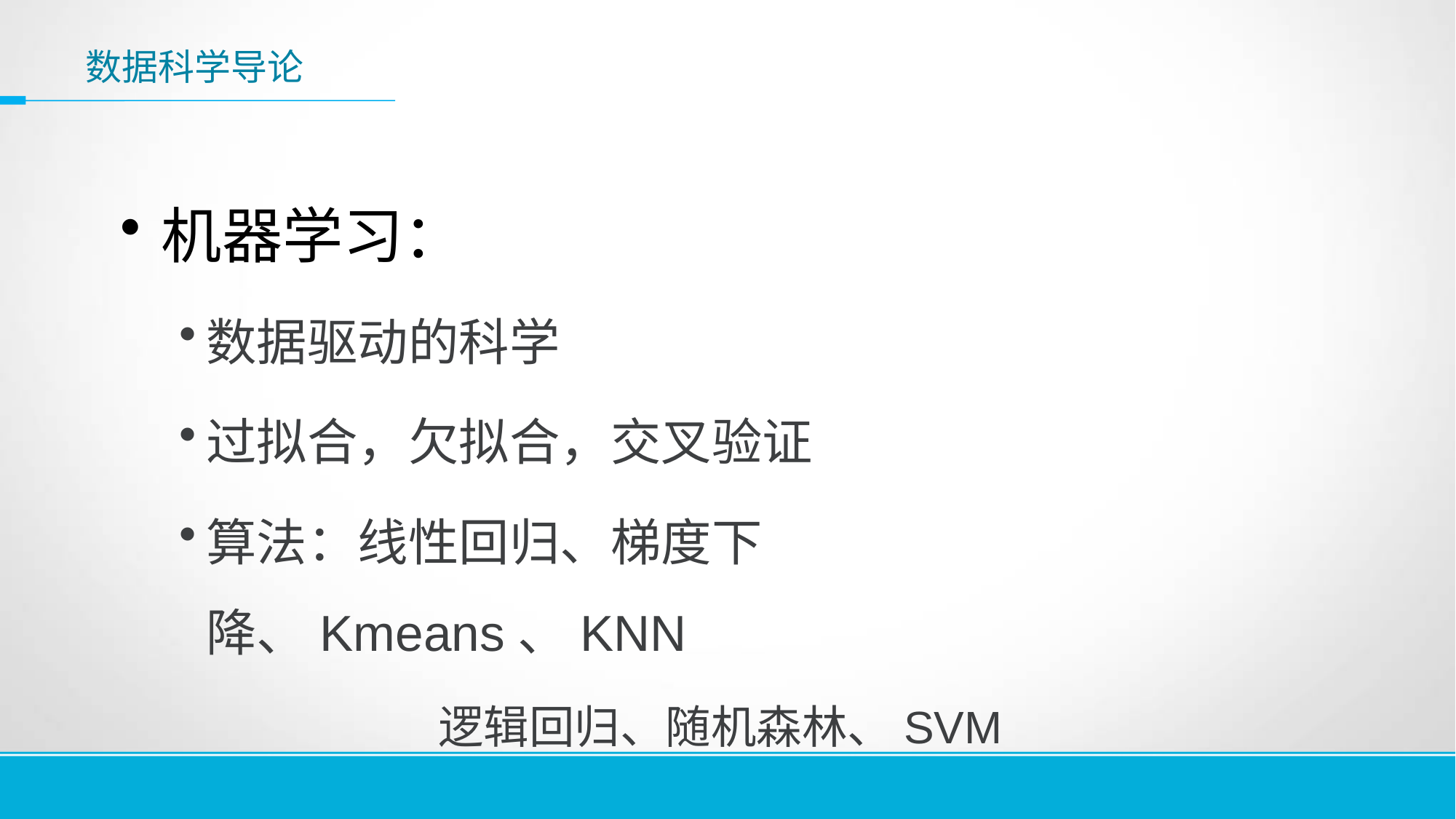

# 数据科学导论
机器学习：
数据驱动的科学
过拟合，欠拟合，交叉验证
算法：线性回归、梯度下降、Kmeans、KNN
	 逻辑回归、随机森林、SVM